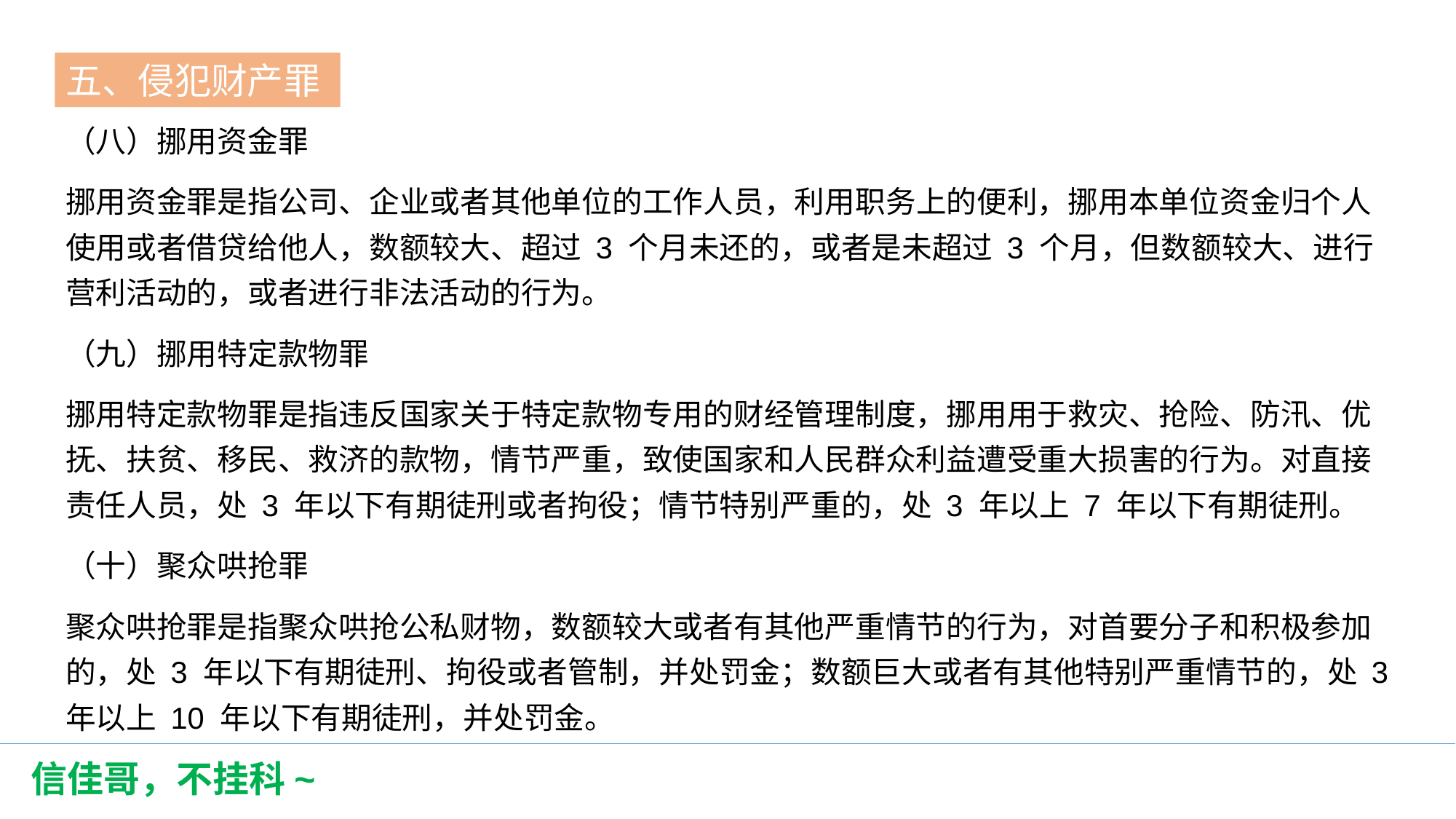

五、侵犯财产罪
第一节
（八）挪用资金罪
挪用资金罪是指公司、企业或者其他单位的工作人员，利用职务上的便利，挪用本单位资金归个人使用或者借贷给他人，数额较大、超过 3 个月未还的，或者是未超过 3 个月，但数额较大、进行营利活动的，或者进行非法活动的行为。
（九）挪用特定款物罪
挪用特定款物罪是指违反国家关于特定款物专用的财经管理制度，挪用用于救灾、抢险、防汛、优抚、扶贫、移民、救济的款物，情节严重，致使国家和人民群众利益遭受重大损害的行为。对直接责任人员，处 3 年以下有期徒刑或者拘役；情节特别严重的，处 3 年以上 7 年以下有期徒刑。
（十）聚众哄抢罪
聚众哄抢罪是指聚众哄抢公私财物，数额较大或者有其他严重情节的行为，对首要分子和积极参加的，处 3 年以下有期徒刑、拘役或者管制，并处罚金；数额巨大或者有其他特别严重情节的，处 3 年以上 10 年以下有期徒刑，并处罚金。